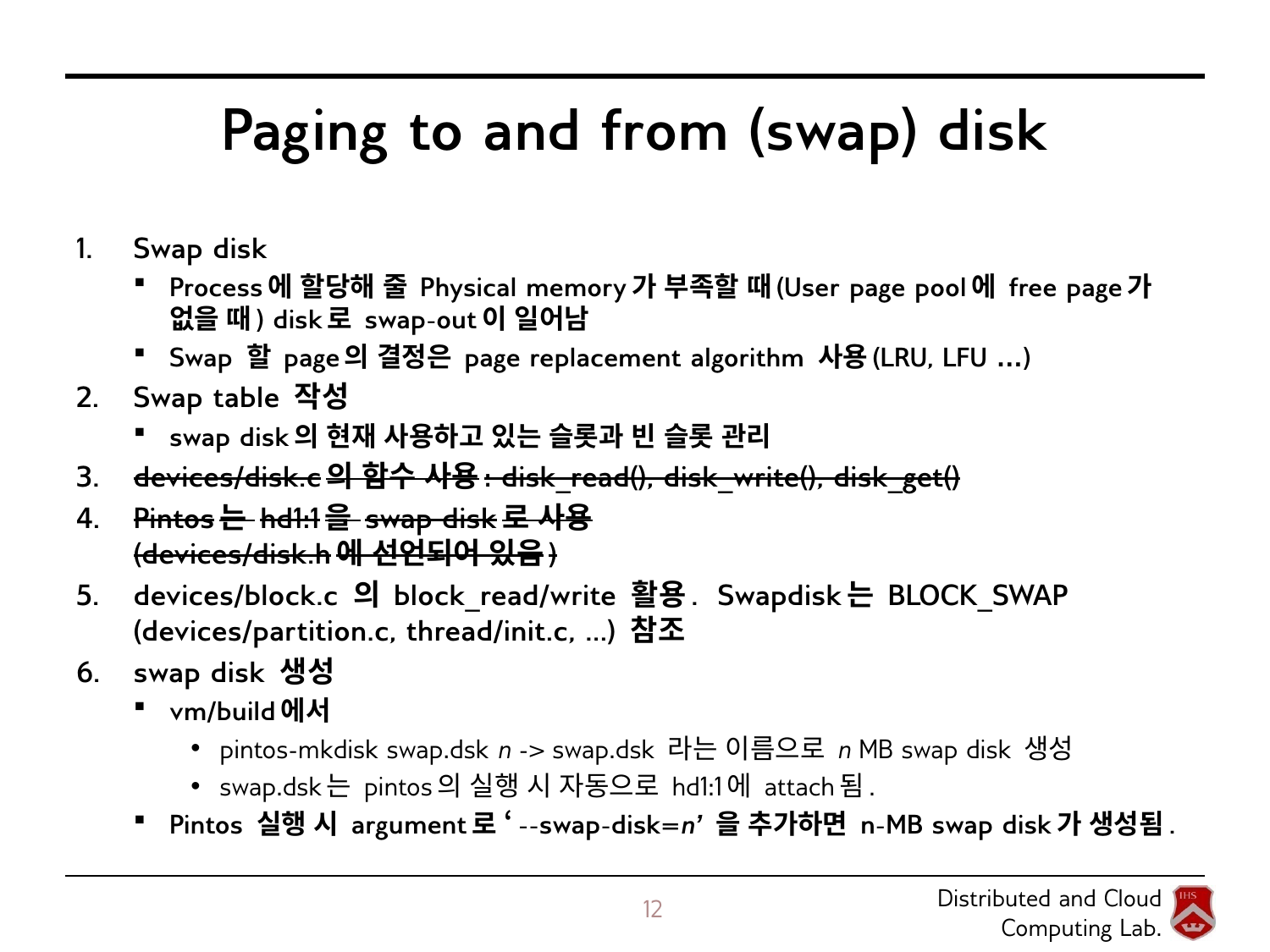

# Paging to and from (swap) disk
Swap disk
Process에 할당해 줄 Physical memory가 부족할 때(User page pool에 free page가 없을 때) disk로 swap-out이 일어남
Swap 할 page의 결정은 page replacement algorithm 사용(LRU, LFU …)
Swap table 작성
swap disk의 현재 사용하고 있는 슬롯과 빈 슬롯 관리
devices/disk.c의 함수 사용: disk_read(), disk_write(), disk_get()
Pintos는 hd1:1을 swap disk로 사용
(devices/disk.h에 선언되어 있음)
devices/block.c 의 block_read/write 활용.  Swapdisk는 BLOCK_SWAP (devices/partition.c, thread/init.c, ...) 참조
swap disk 생성
vm/build에서
pintos-mkdisk swap.dsk n -> swap.dsk 라는 이름으로 n MB swap disk 생성
swap.dsk는 pintos의 실행 시 자동으로 hd1:1에 attach됨.
Pintos 실행 시 argument로 ‘--swap-disk=n’ 을 추가하면 n-MB swap disk가 생성됨.
12